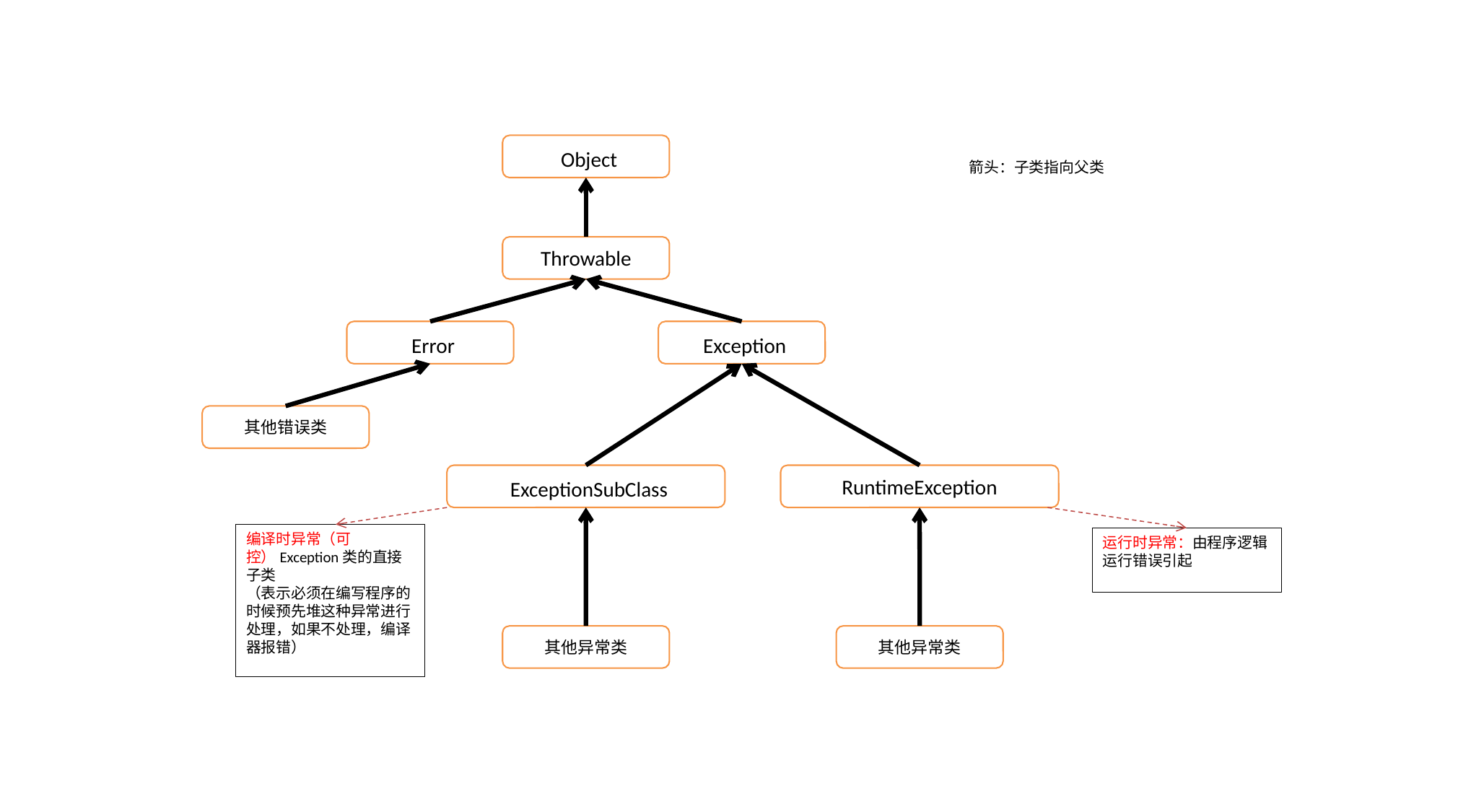

Object
箭头：子类指向父类
Throwable
 Error
 Exception
其他错误类
 ExceptionSubClass
RuntimeException

编译时异常（可控）Exception类的直接子类
（表示必须在编写程序的时候预先堆这种异常进行处理，如果不处理，编译器报错）

运行时异常：由程序逻辑运行错误引起
其他异常类
其他异常类